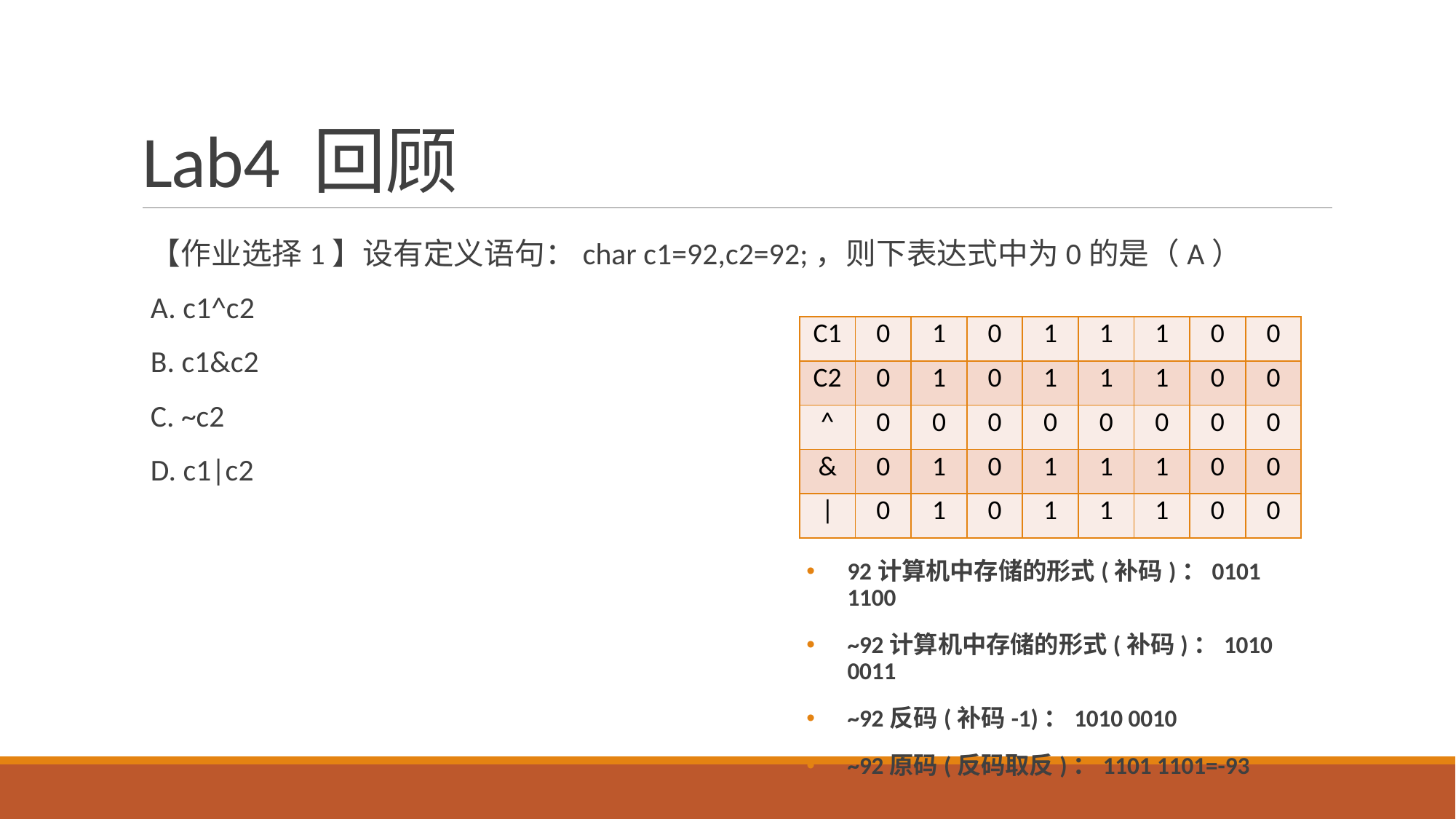

# Lab4 回顾
【作业选择1】设有定义语句：char c1=92,c2=92;，则下表达式中为0的是（A）
A. c1^c2
B. c1&c2
C. ~c2
D. c1|c2
| C1 | 0 | 1 | 0 | 1 | 1 | 1 | 0 | 0 |
| --- | --- | --- | --- | --- | --- | --- | --- | --- |
| C2 | 0 | 1 | 0 | 1 | 1 | 1 | 0 | 0 |
| ^ | 0 | 0 | 0 | 0 | 0 | 0 | 0 | 0 |
| & | 0 | 1 | 0 | 1 | 1 | 1 | 0 | 0 |
| | | 0 | 1 | 0 | 1 | 1 | 1 | 0 | 0 |
92计算机中存储的形式(补码)：0101 1100
~92计算机中存储的形式(补码)：1010 0011
~92反码(补码-1)：1010 0010
~92原码(反码取反)：1101 1101=-93